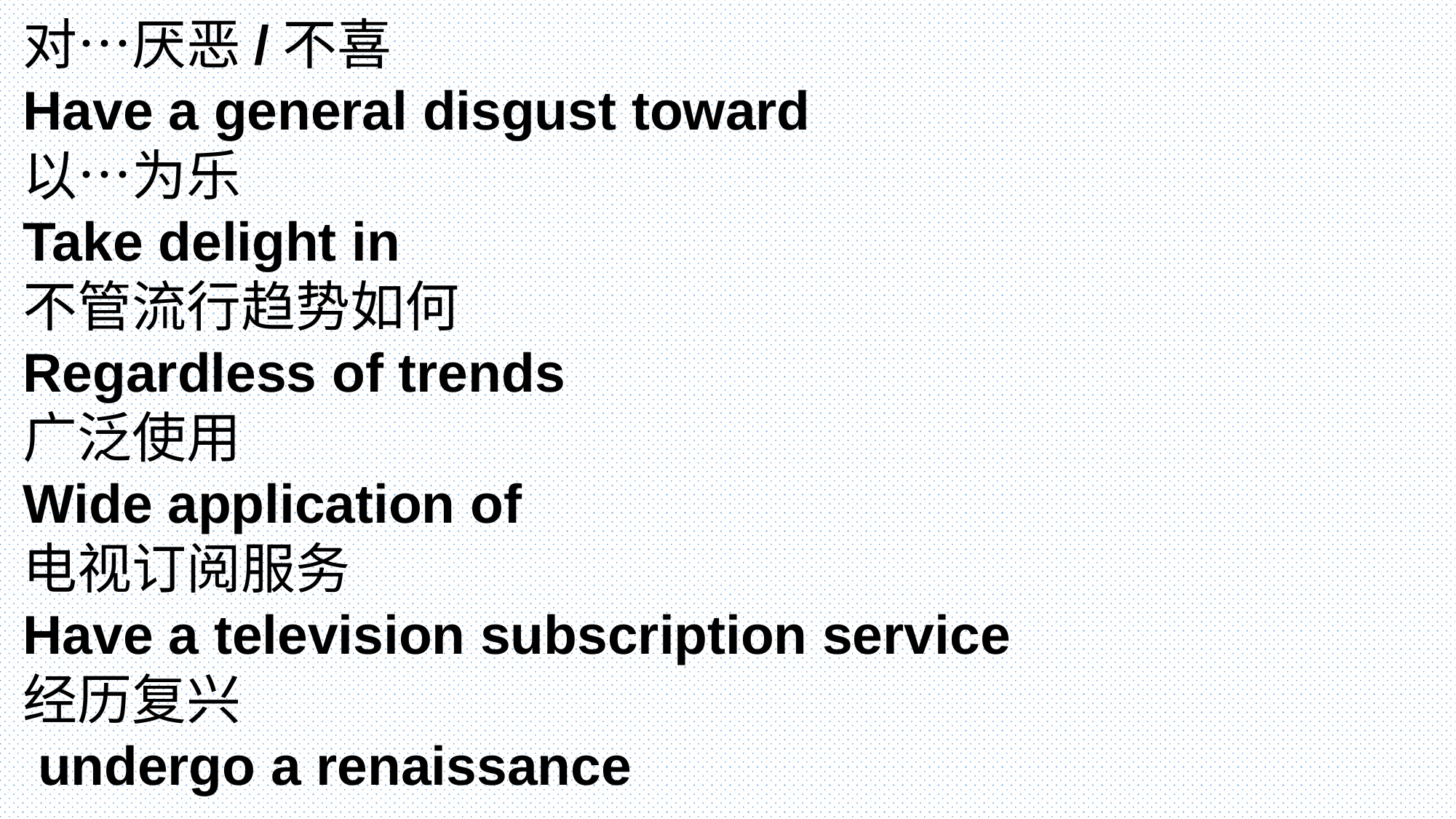

对…厌恶/不喜
Have a general disgust toward
以…为乐
Take delight in
不管流行趋势如何
Regardless of trends
广泛使用
Wide application of
电视订阅服务
Have a television subscription service
经历复兴
 undergo a renaissance